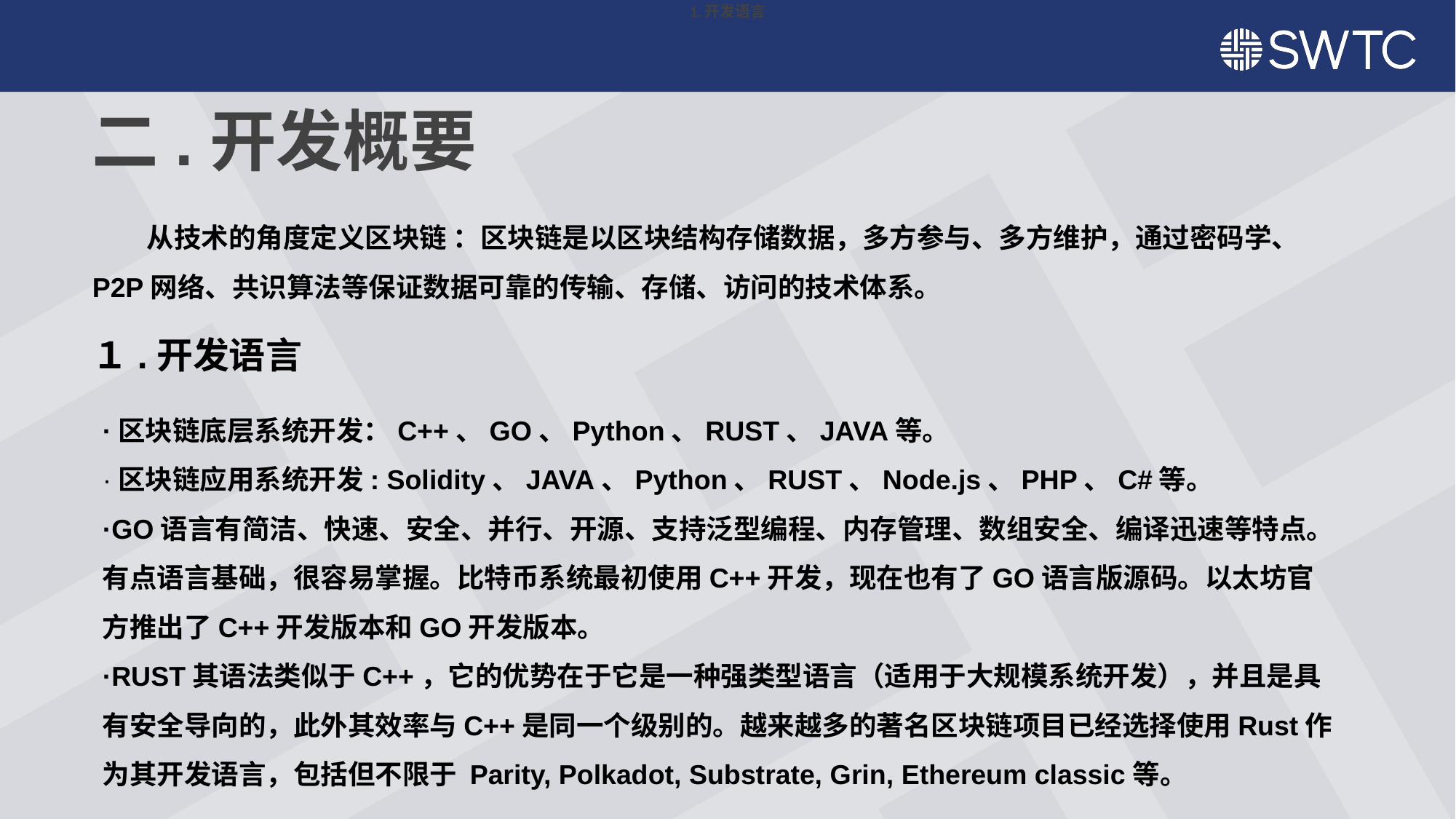

1.开发语言

二.开发概要
　　从技术的角度定义区块链 ：区块链是以区块结构存储数据，多方参与、多方维护，通过密码学、P2P网络、共识算法等保证数据可靠的传输、存储、访问的技术体系。
１.开发语言

# ·区块链底层系统开发：C++、GO、Python、RUST、JAVA等。 ·区块链应用系统开发: Solidity、JAVA、Python、RUST、Node.js、PHP、C#等。 ·GO语言有简洁、快速、安全、并行、开源、支持泛型编程、内存管理、数组安全、编译迅速等特点。有点语言基础，很容易掌握。比特币系统最初使用C++开发，现在也有了GO语言版源码。以太坊官方推出了C++开发版本和GO开发版本。 ·RUST其语法类似于C++，它的优势在于它是一种强类型语言（适用于大规模系统开发），并且是具有安全导向的，此外其效率与C++是同一个级别的。越来越多的著名区块链项目已经选择使用Rust作为其开发语言，包括但不限于 Parity, Polkadot, Substrate, Grin, Ethereum classic等。